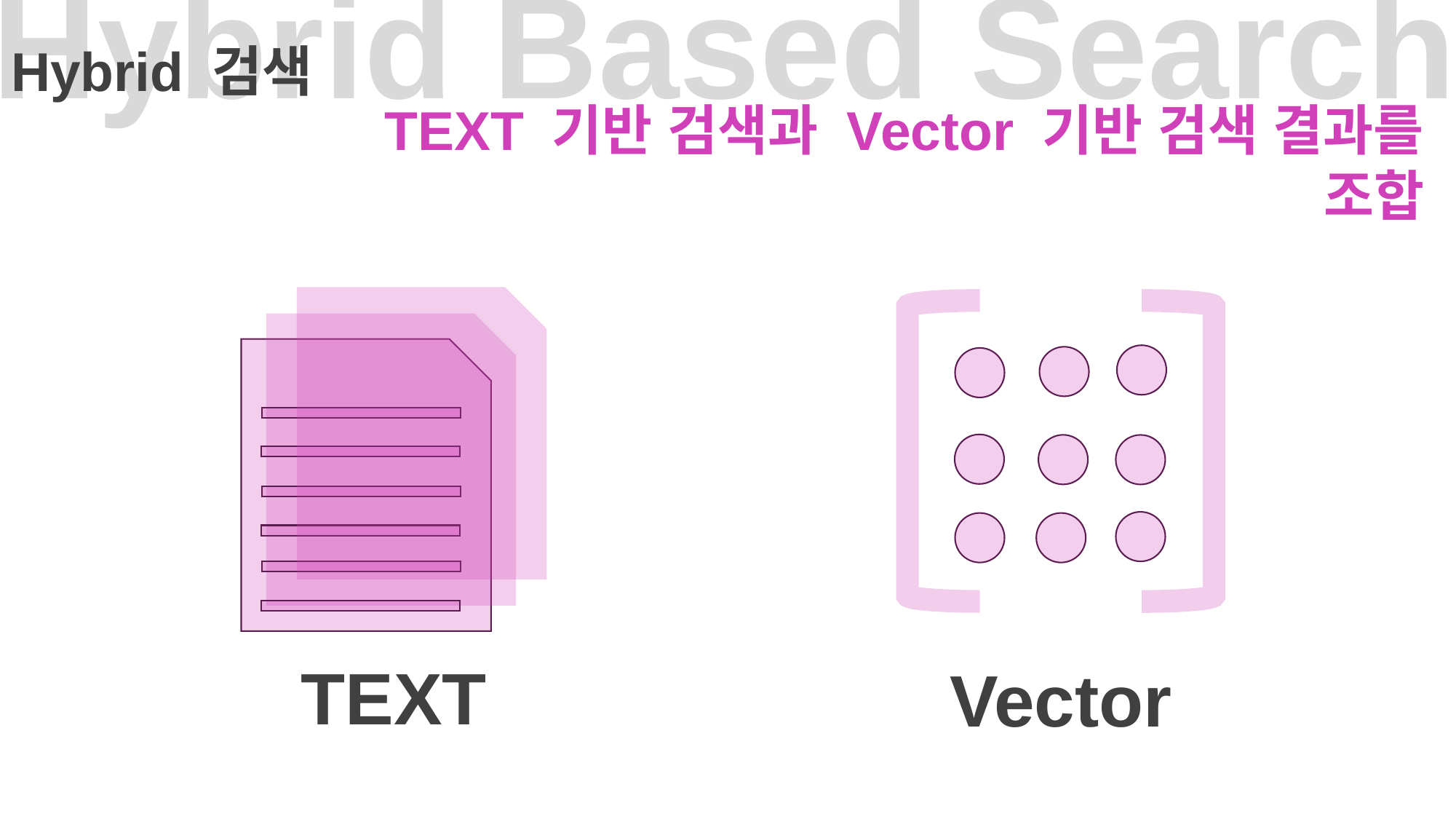

Hybrid Based Search
# Hybrid 검색
TEXT 기반 검색과 Vector 기반 검색 결과를 조합

TEXT
Vector